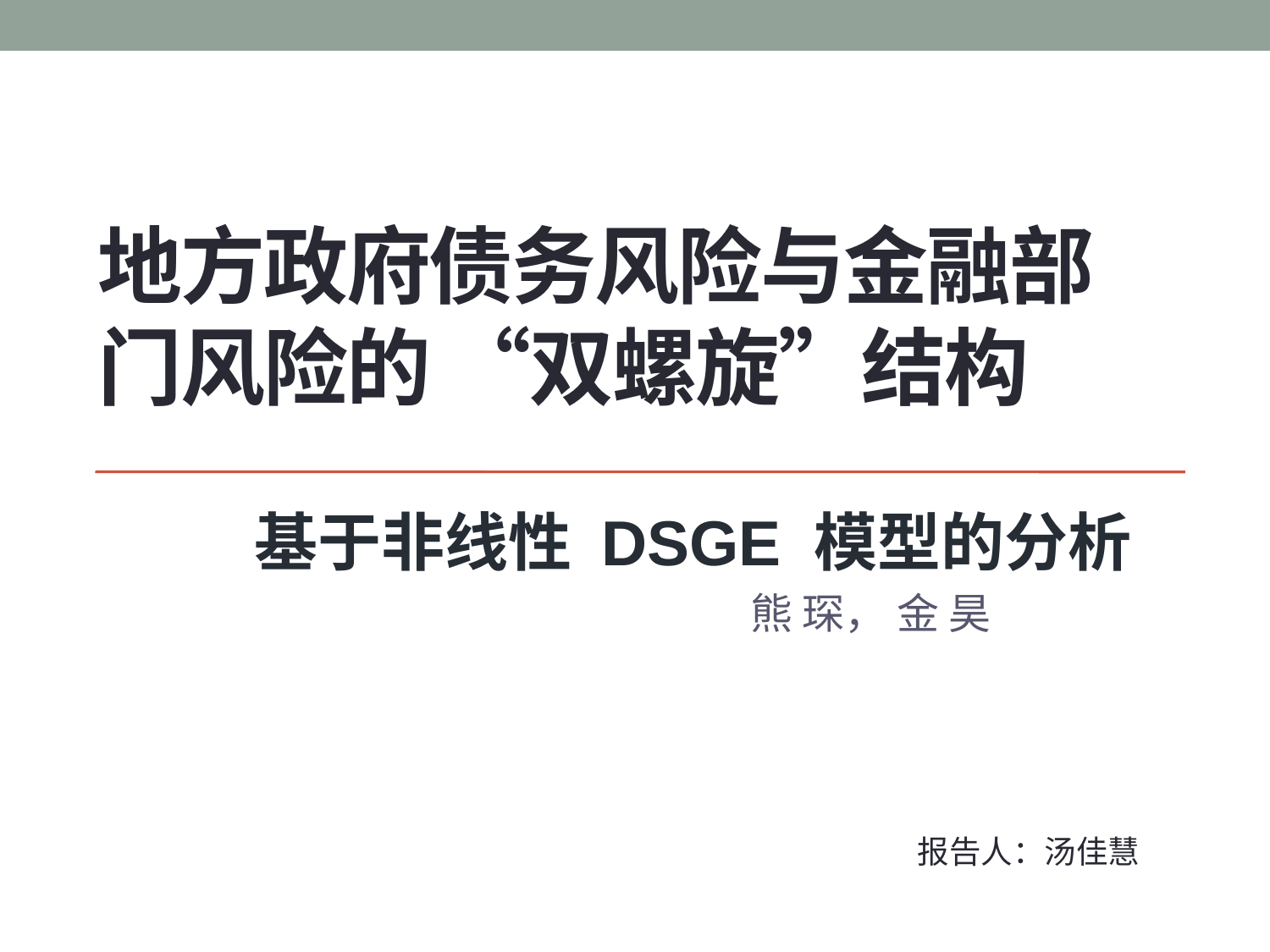

# 地方政府债务风险与金融部门风险的 “双螺旋”结构
基于非线性 DSGE 模型的分析
                                                         熊 琛， 金 昊

报告人：汤佳慧